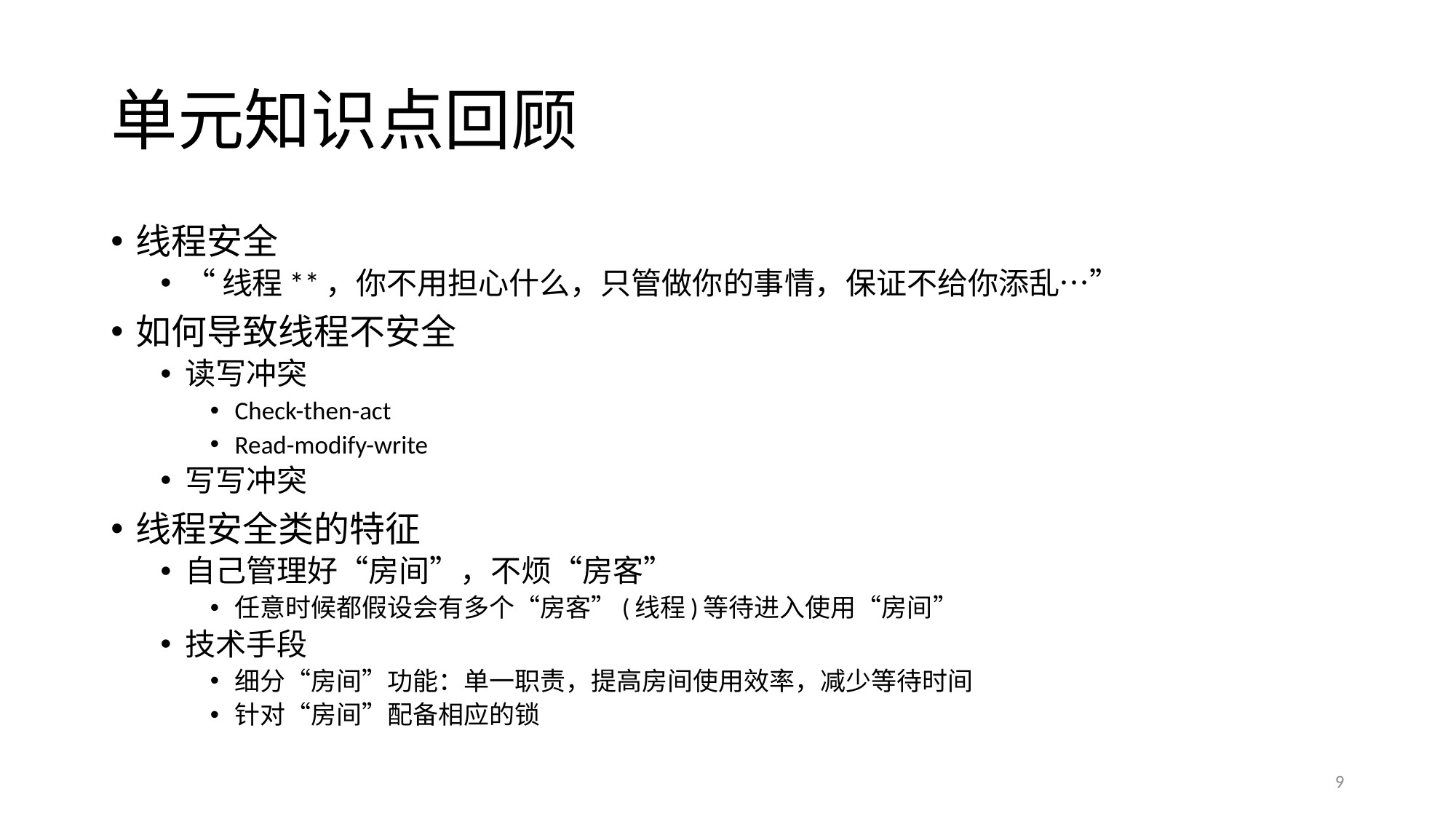

# 单元知识点回顾
线程安全
“线程**，你不用担心什么，只管做你的事情，保证不给你添乱…”
如何导致线程不安全
读写冲突
Check-then-act
Read-modify-write
写写冲突
线程安全类的特征
自己管理好“房间”，不烦“房客”
任意时候都假设会有多个“房客”(线程)等待进入使用“房间”
技术手段
细分“房间”功能：单一职责，提高房间使用效率，减少等待时间
针对“房间”配备相应的锁
9